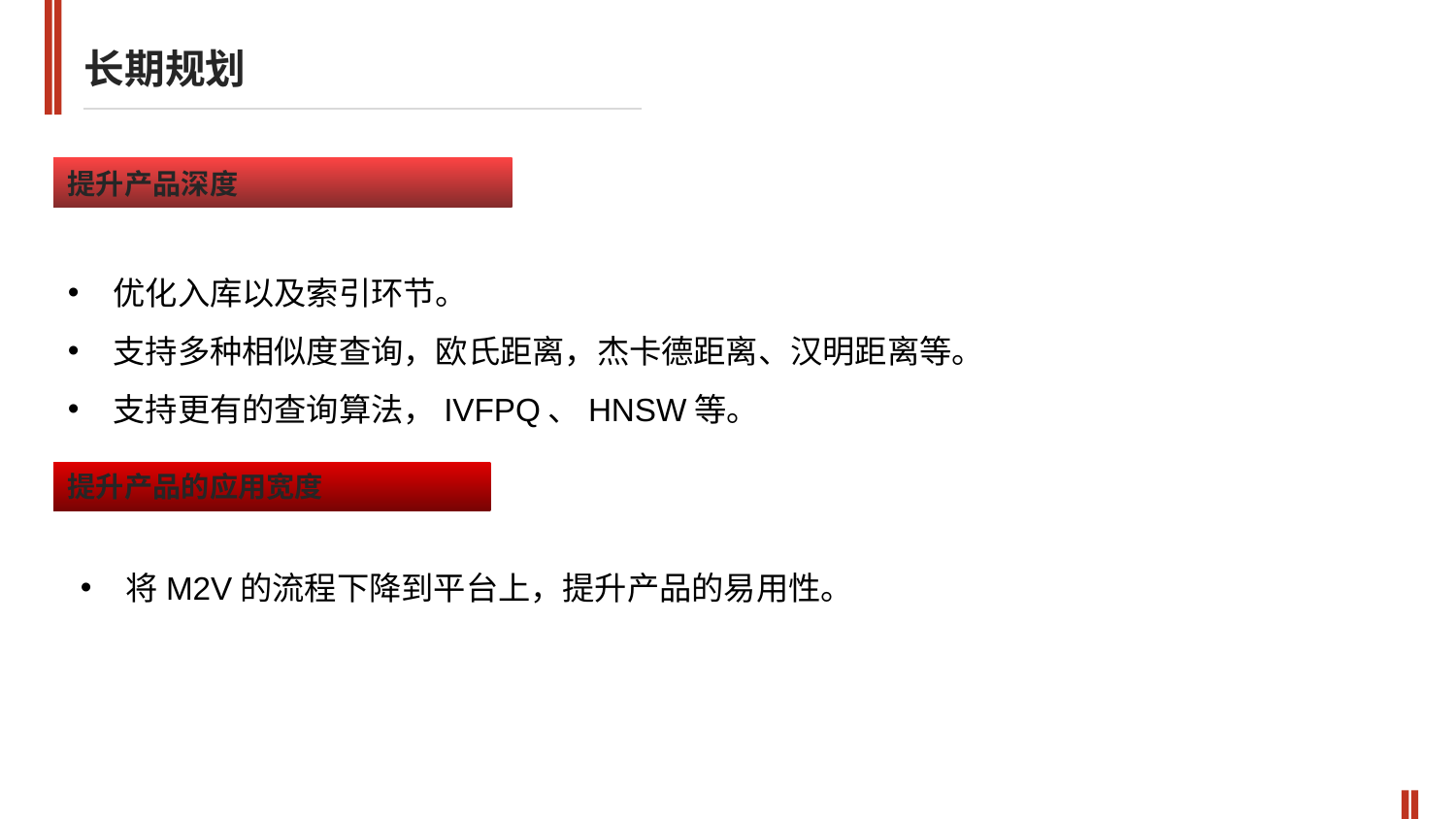

长期规划
提升产品深度
02
优化入库以及索引环节。
支持多种相似度查询，欧氏距离，杰卡德距离、汉明距离等。
支持更有的查询算法，IVFPQ、HNSW等。
03
提升产品的应用宽度
将M2V的流程下降到平台上，提升产品的易用性。

04